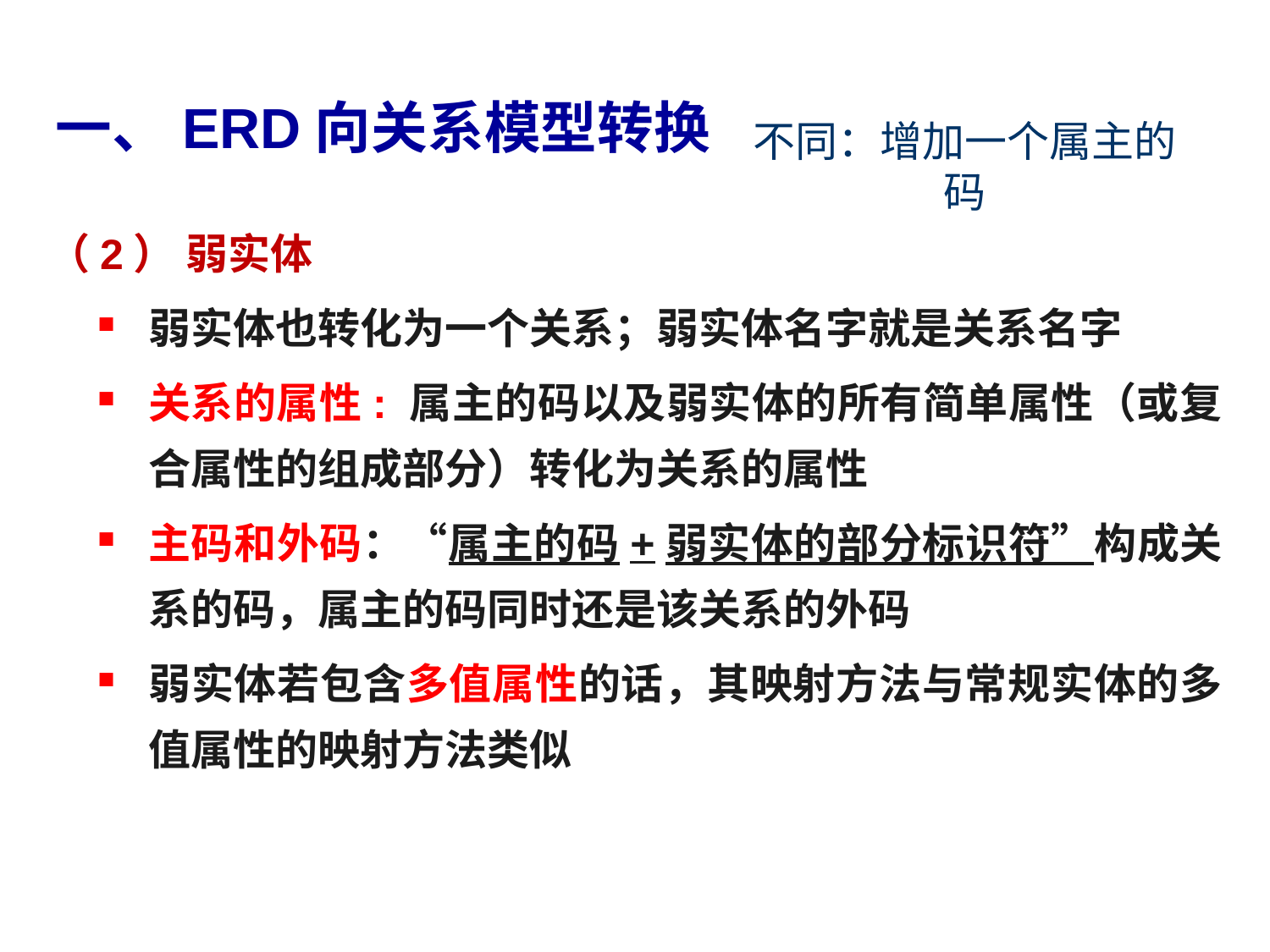

# 一、ERD向关系模型转换
不同：增加一个属主的码
（2） 弱实体
弱实体也转化为一个关系；弱实体名字就是关系名字
关系的属性: 属主的码以及弱实体的所有简单属性（或复合属性的组成部分）转化为关系的属性
主码和外码：“属主的码+弱实体的部分标识符”构成关系的码，属主的码同时还是该关系的外码
弱实体若包含多值属性的话，其映射方法与常规实体的多值属性的映射方法类似